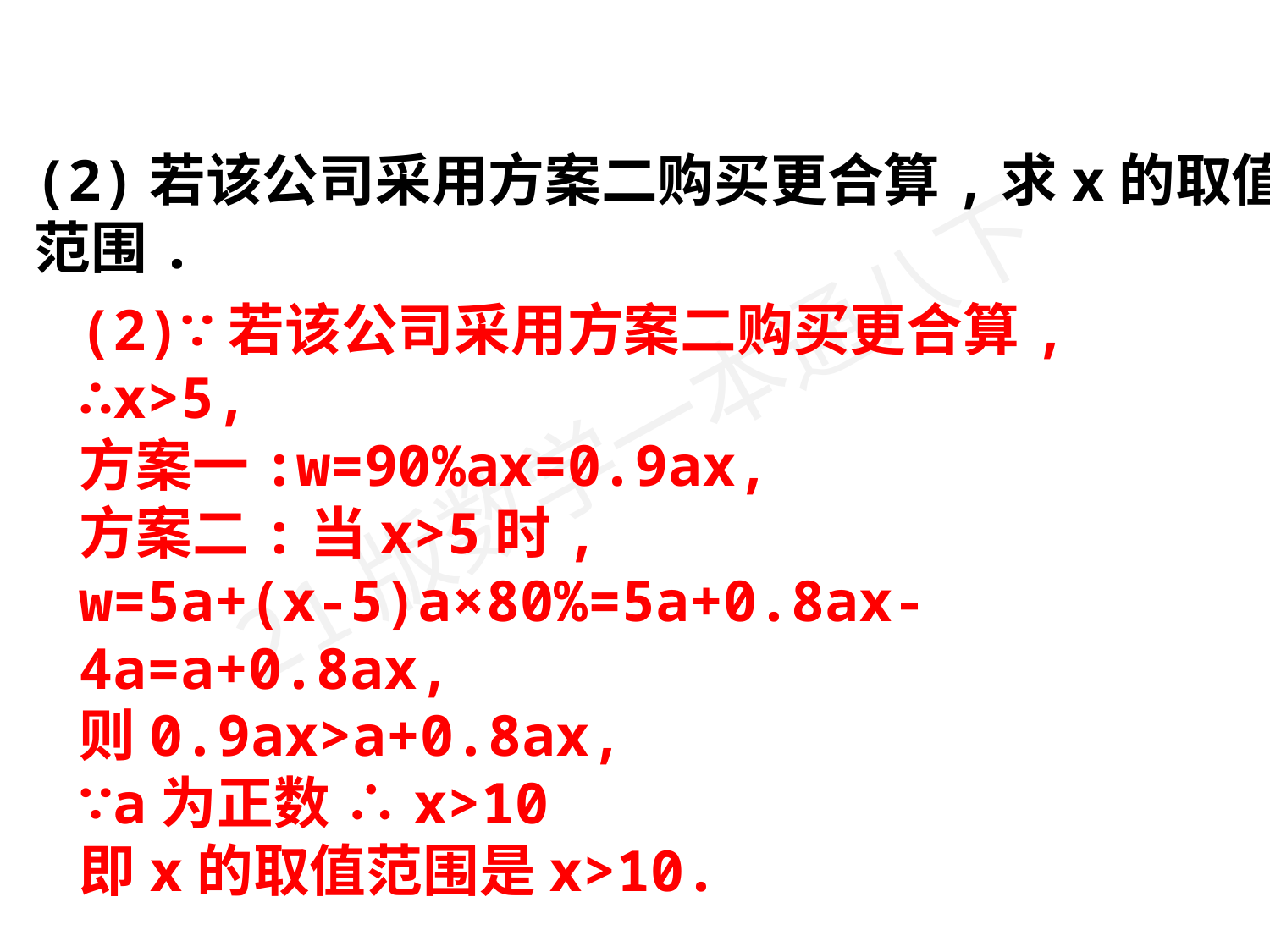

(2)若该公司采用方案二购买更合算,求x的取值范围.
(2)∵若该公司采用方案二购买更合算,
∴x>5,
方案一:w=90%ax=0.9ax,
方案二:当x>5时,
w=5a+(x-5)a×80%=5a+0.8ax-4a=a+0.8ax,
则0.9ax>a+0.8ax,
∵a为正数 ∴x>10
即x的取值范围是x>10.